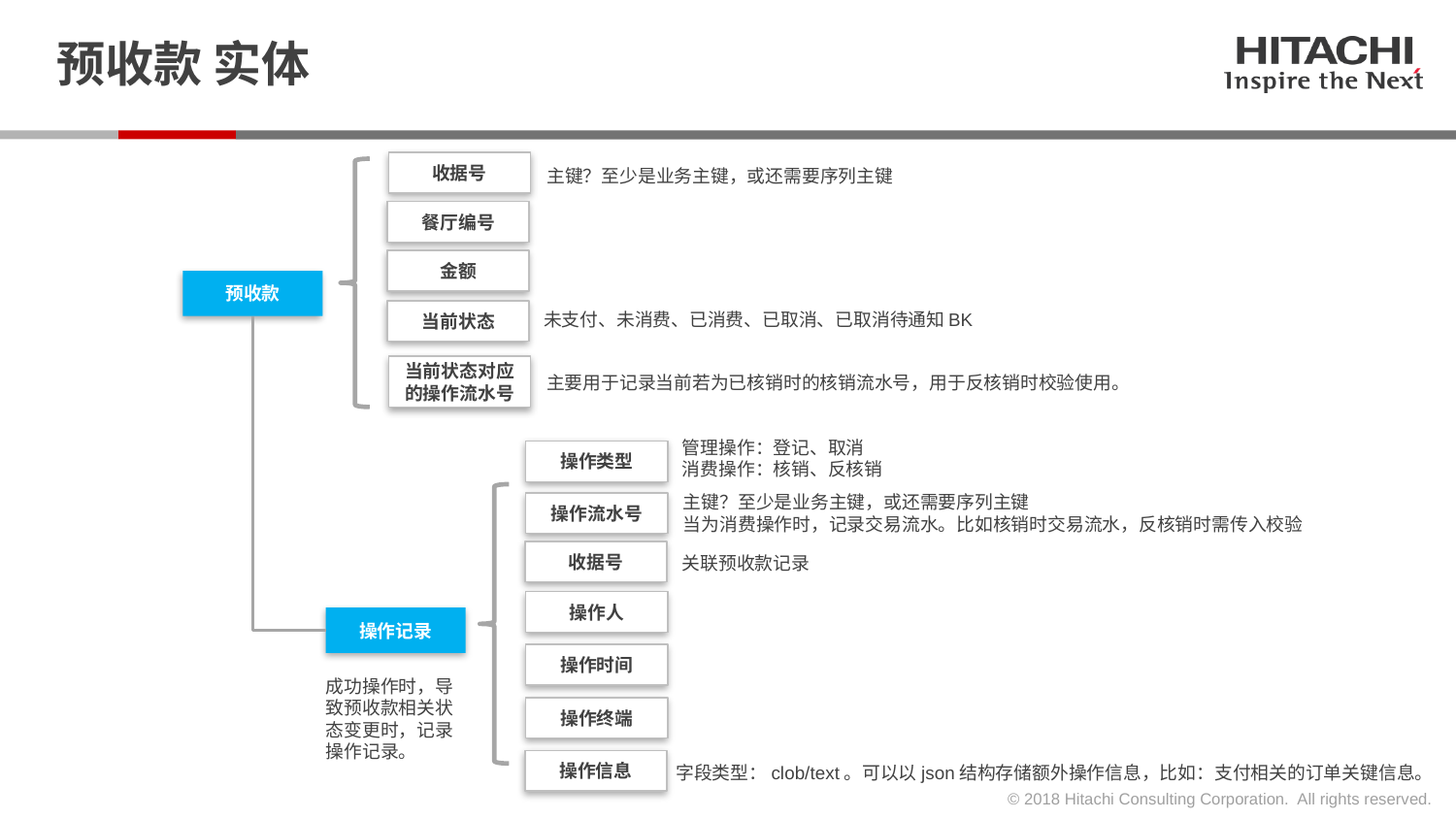

# 预收款 实体
收据号
主键？至少是业务主键，或还需要序列主键

餐厅编号
金额
预收款
当前状态
未支付、未消费、已消费、已取消、已取消待通知BK
当前状态对应的操作流水号
主要用于记录当前若为已核销时的核销流水号，用于反核销时校验使用。
管理操作：登记、取消
消费操作：核销、反核销
操作类型
主键？至少是业务主键，或还需要序列主键
当为消费操作时，记录交易流水。比如核销时交易流水，反核销时需传入校验

操作流水号
收据号
关联预收款记录
操作人
操作记录
操作时间
成功操作时，导致预收款相关状态变更时，记录操作记录。
操作终端
操作信息
字段类型：clob/text。可以以json结构存储额外操作信息，比如：支付相关的订单关键信息。